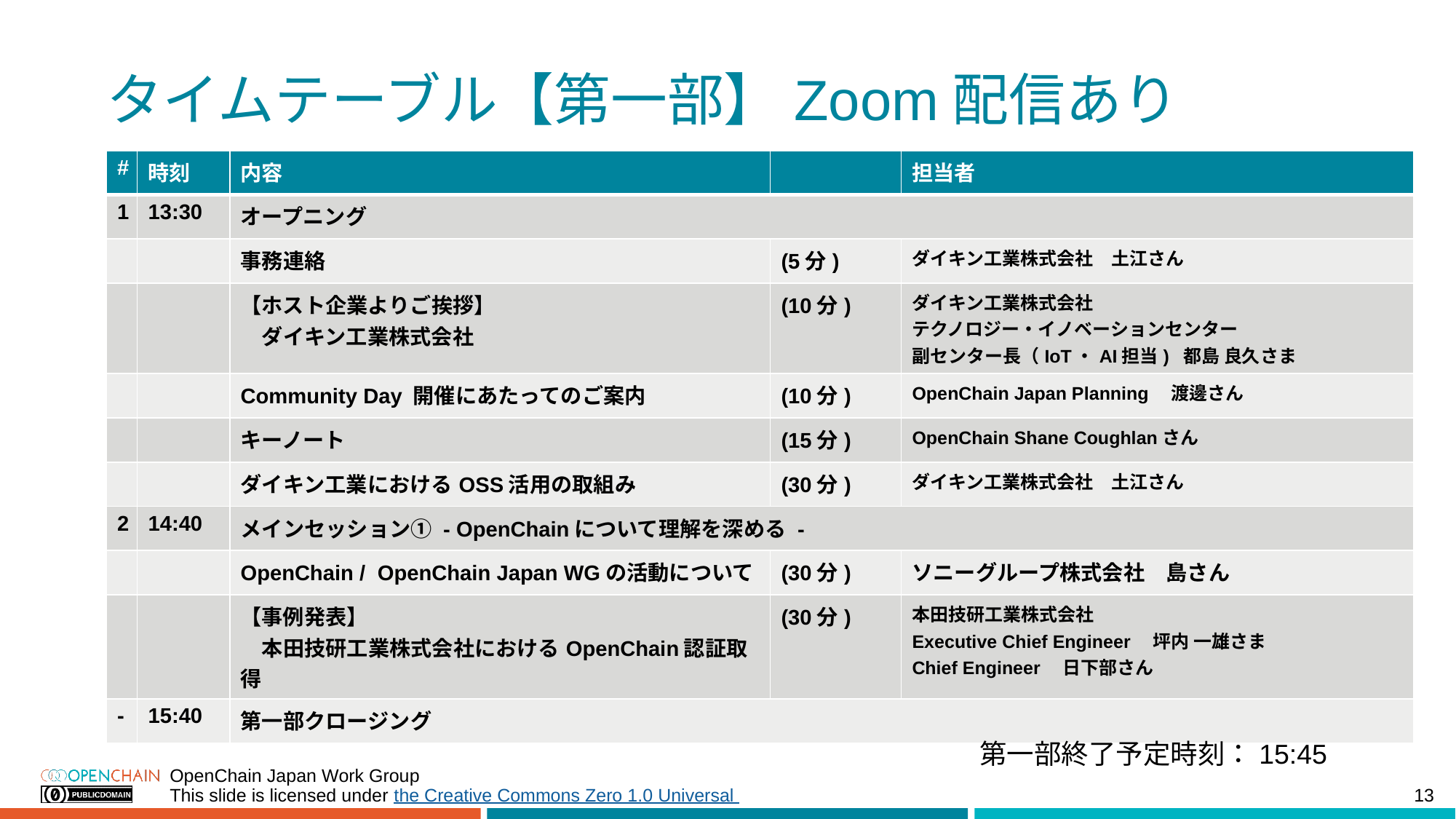

# タイムテーブル【第一部】Zoom配信あり
| # | 時刻 | 内容 |  | 担当者 |
| --- | --- | --- | --- | --- |
| 1 | 13:30 | オープニング |  |  |
|  |  | 事務連絡 | (5分) | ダイキン工業株式会社　土江さん |
|  |  | 【ホスト企業よりご挨拶】 　ダイキン工業株式会社 | (10分) | ダイキン工業株式会社 テクノロジー・イノベーションセンター 副センター長（IoT・AI担当) 都島 良久さま |
|  |  | Community Day 開催にあたってのご案内 | (10分) | OpenChain Japan Planning　渡邊さん |
|  |  | キーノート | (15分) | OpenChain Shane Coughlanさん |
|  |  | ダイキン工業におけるOSS活用の取組み | (30分) | ダイキン工業株式会社　土江さん |
| 2 | 14:40 | メインセッション① - OpenChainについて理解を深める - |  |  |
|  |  | OpenChain / OpenChain Japan WGの活動について | (30分) | ソニーグループ株式会社　島さん |
|  |  | 【事例発表】 　本田技研工業株式会社におけるOpenChain認証取得 | (30分) | 本田技研工業株式会社 Executive Chief Engineer　坪内 一雄さま Chief Engineer　日下部さん |
| - | 15:40 | 第一部クロージング |  |  |
第一部終了予定時刻：15:45
OpenChain Japan Work Group
13